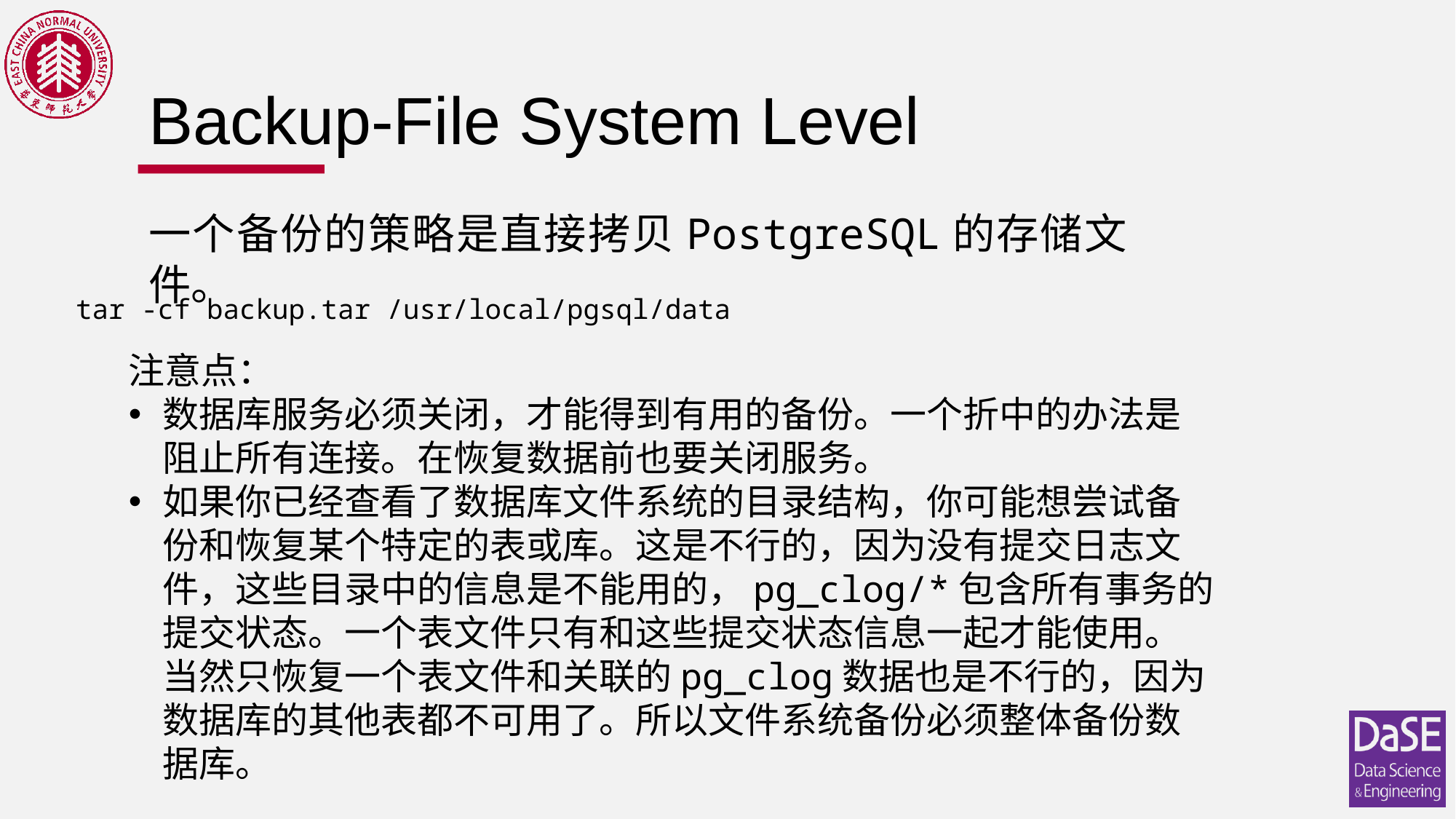

# Backup-File System Level
一个备份的策略是直接拷贝PostgreSQL的存储文件。
tar -cf backup.tar /usr/local/pgsql/data
注意点：
数据库服务必须关闭，才能得到有用的备份。一个折中的办法是阻止所有连接。在恢复数据前也要关闭服务。
如果你已经查看了数据库文件系统的目录结构，你可能想尝试备份和恢复某个特定的表或库。这是不行的，因为没有提交日志文件，这些目录中的信息是不能用的，pg_clog/*包含所有事务的提交状态。一个表文件只有和这些提交状态信息一起才能使用。当然只恢复一个表文件和关联的pg_clog数据也是不行的，因为数据库的其他表都不可用了。所以文件系统备份必须整体备份数据库。